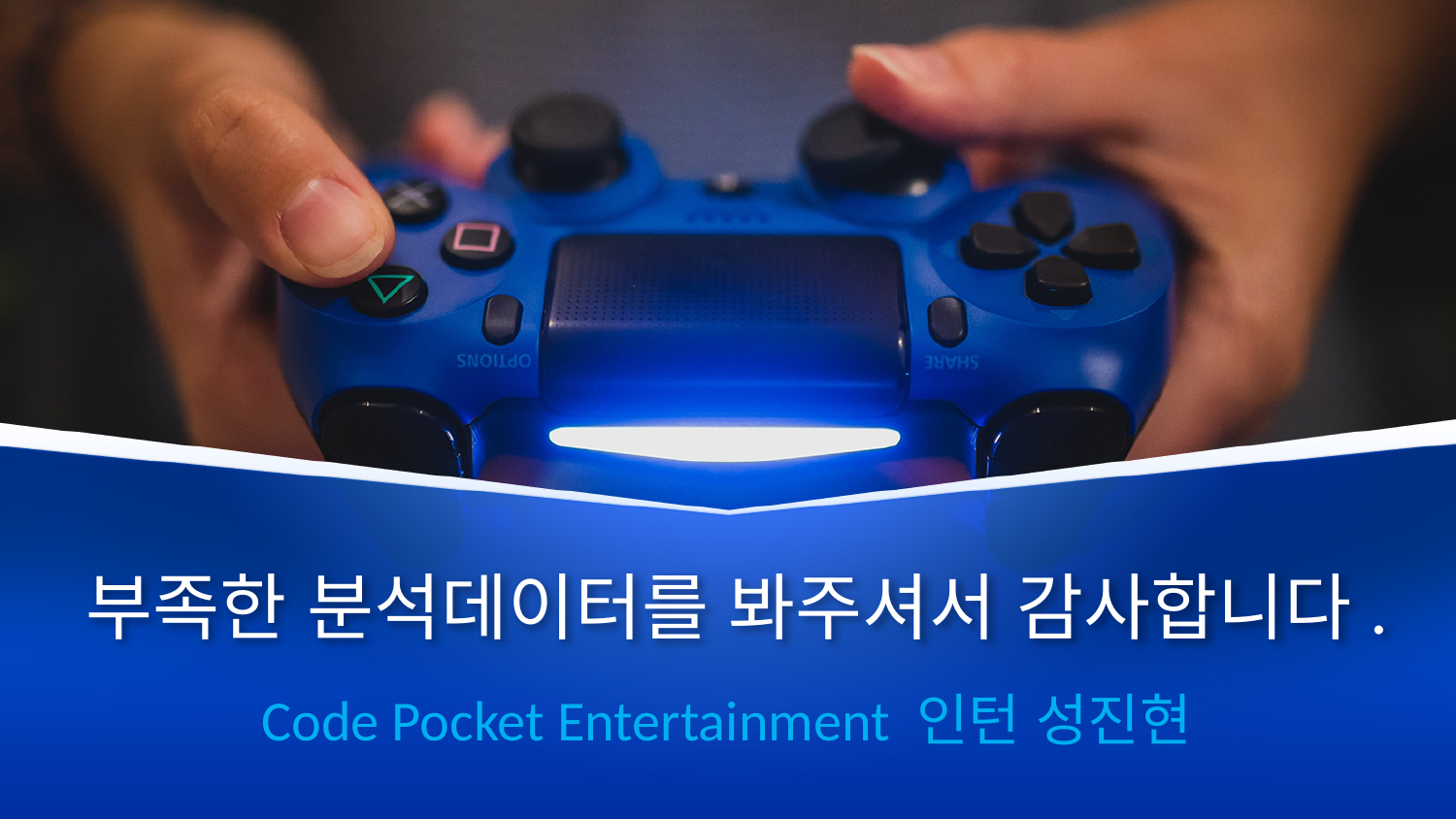

# 부족한 분석데이터를 봐주셔서 감사합니다.
Code Pocket Entertainment 인턴 성진현